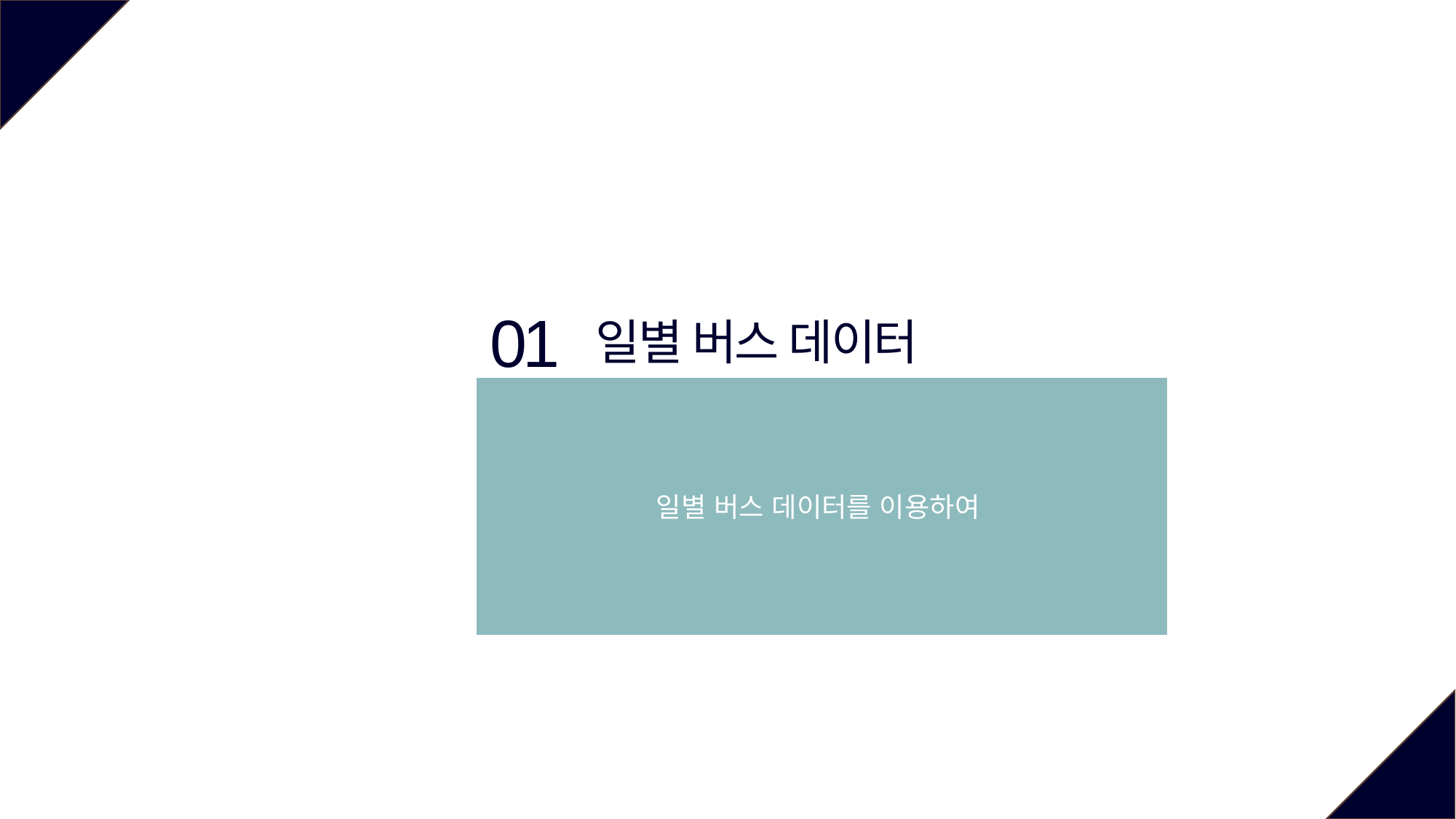

01
일별 버스 데이터
일별 버스 데이터를 이용하여